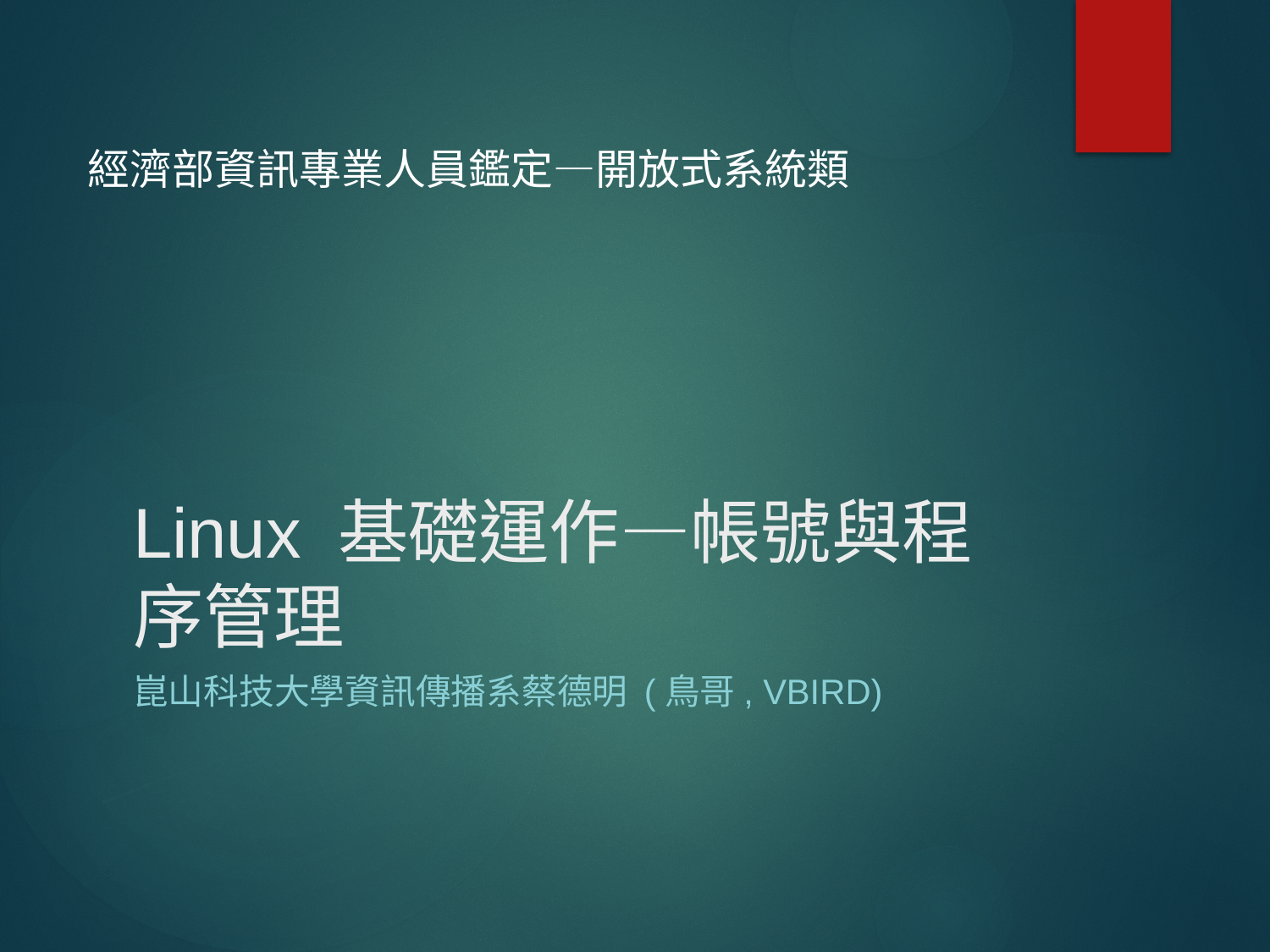

經濟部資訊專業人員鑑定—開放式系統類
# Linux 基礎運作—帳號與程序管理
崑山科技大學資訊傳播系蔡德明 (鳥哥, VBird)